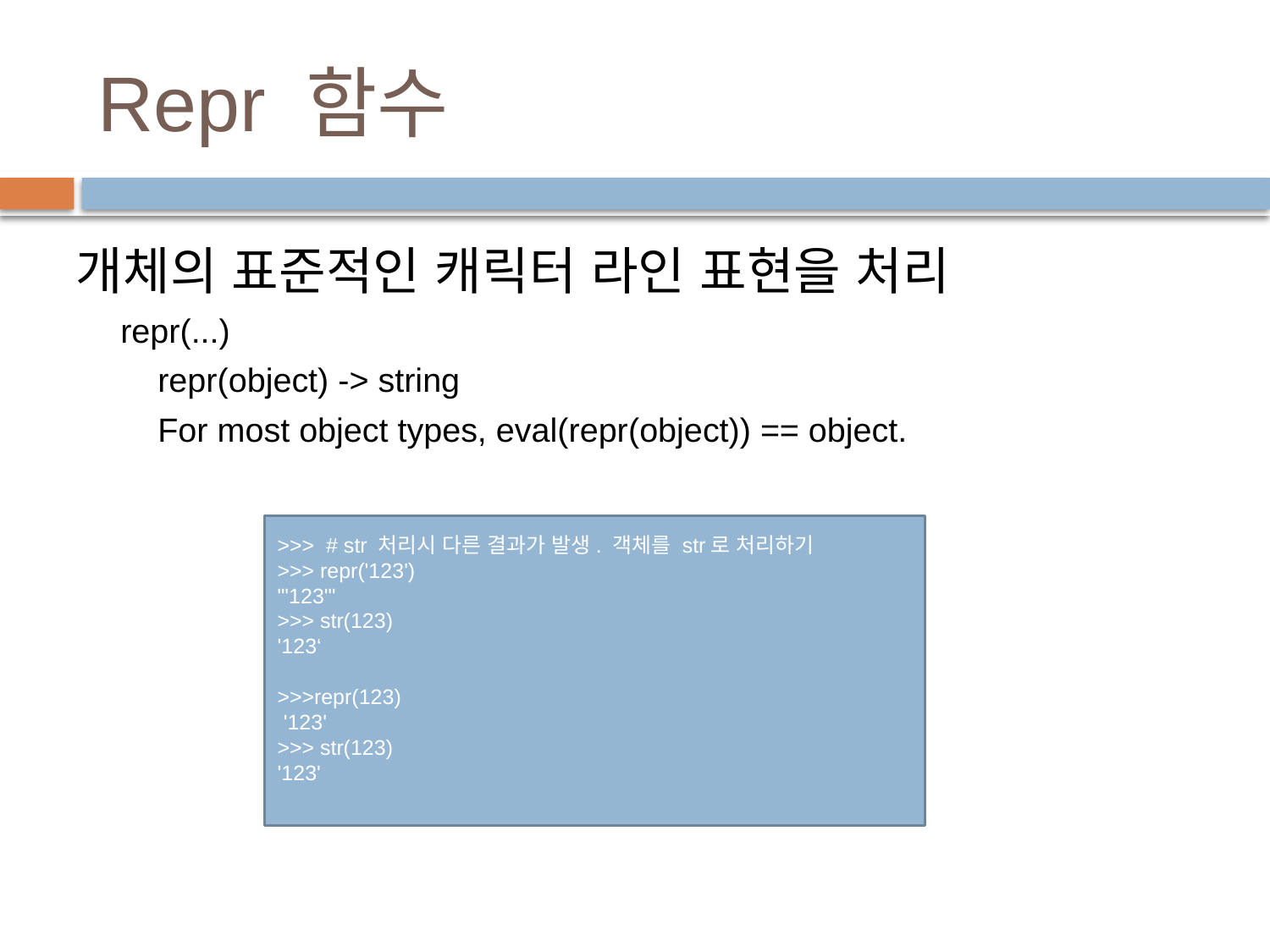

# Repr 함수
개체의 표준적인 캐릭터 라인 표현을 처리
repr(...)
    repr(object) -> string
    For most object types, eval(repr(object)) == object.
>>>  # str 처리시 다른 결과가 발생. 객체를 str로 처리하기
>>> repr('123')
"'123'"
>>> str(123)
'123‘

>>>repr(123)
 '123'
>>> str(123)
'123'